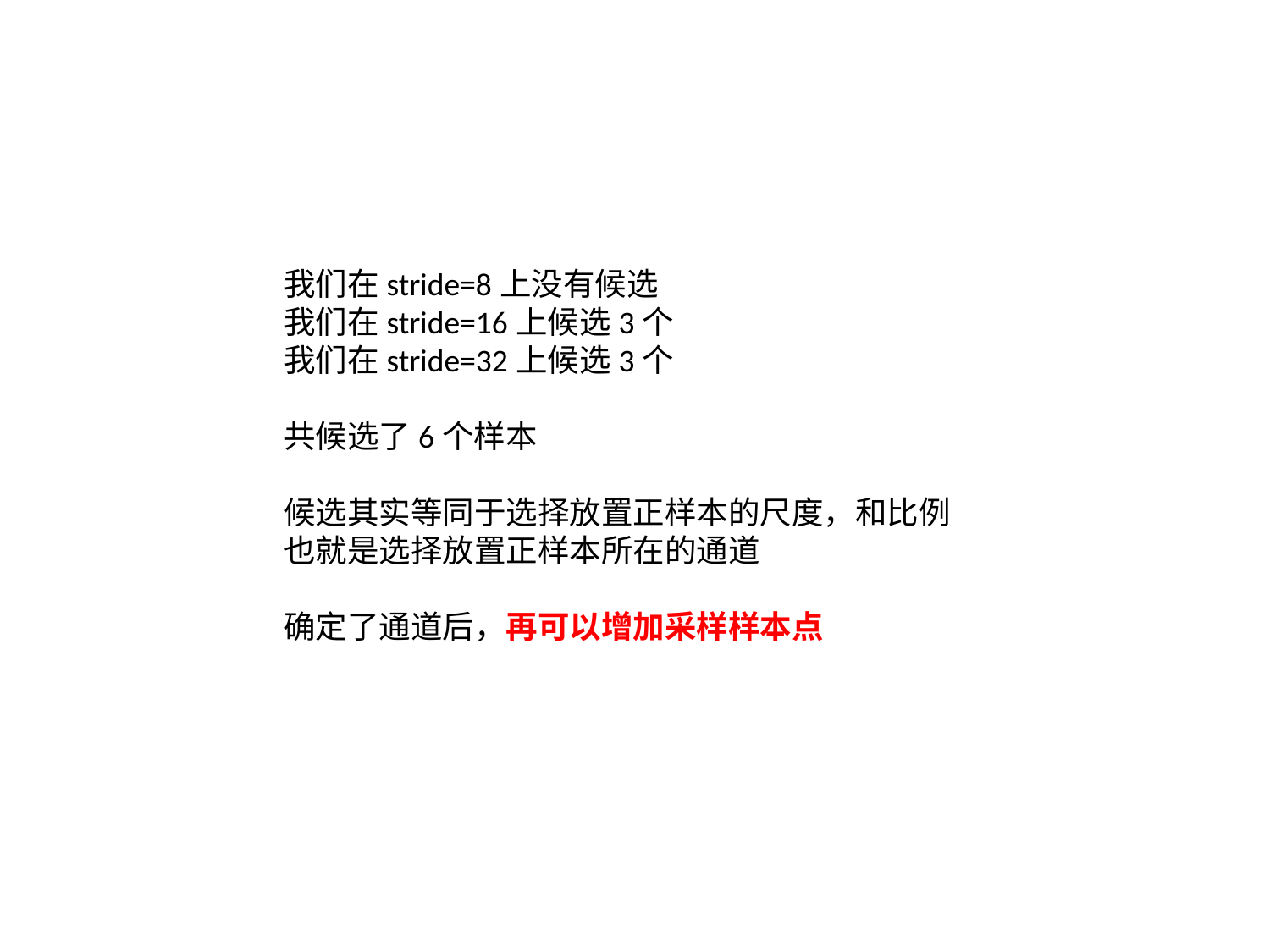

我们在stride=8上没有候选
我们在stride=16上候选3个
我们在stride=32上候选3个

共候选了6个样本

候选其实等同于选择放置正样本的尺度，和比例
也就是选择放置正样本所在的通道

确定了通道后，再可以增加采样样本点